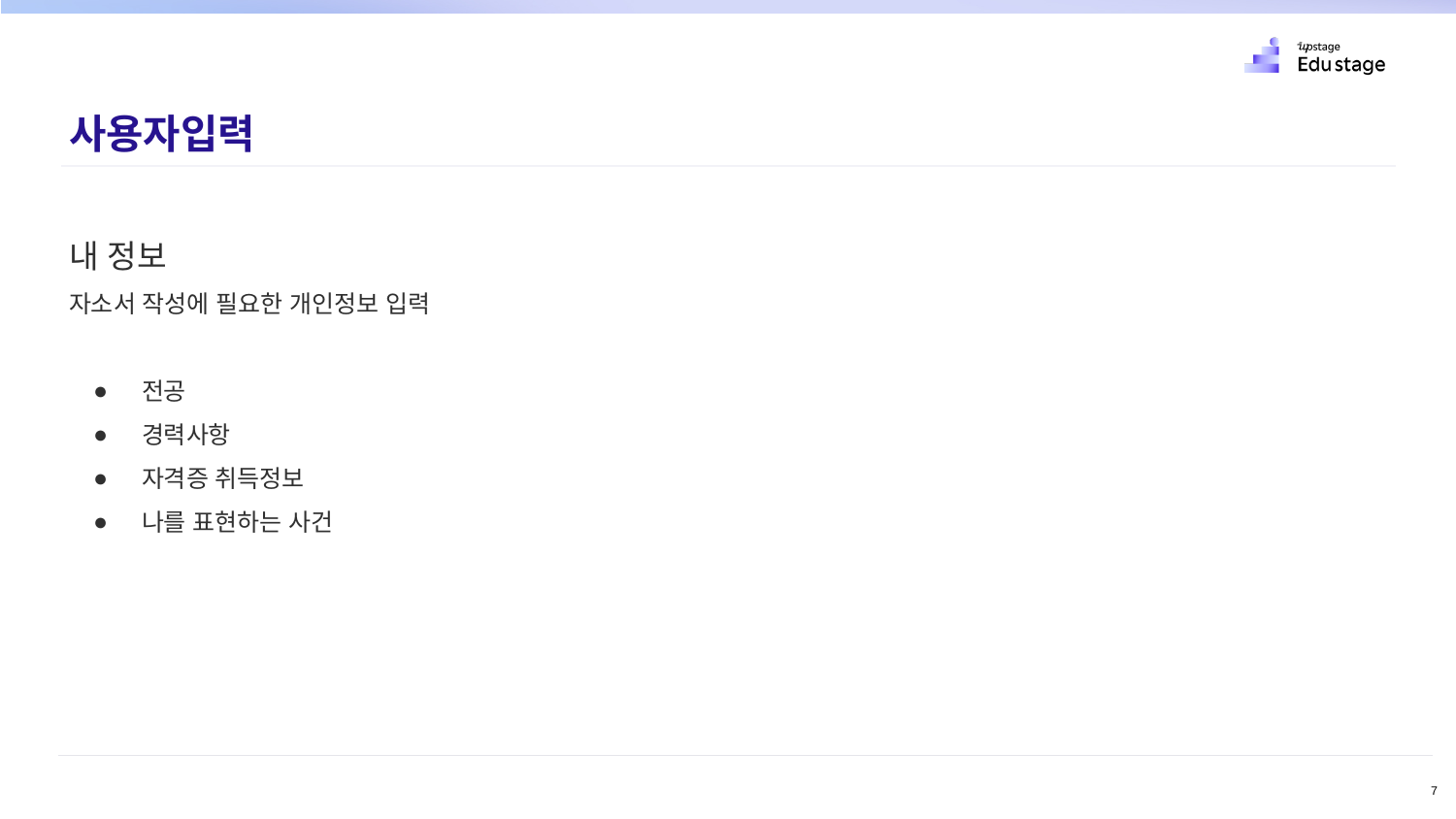

사용자입력
내 정보
자소서 작성에 필요한 개인정보 입력

전공
경력사항
자격증 취득정보
나를 표현하는 사건